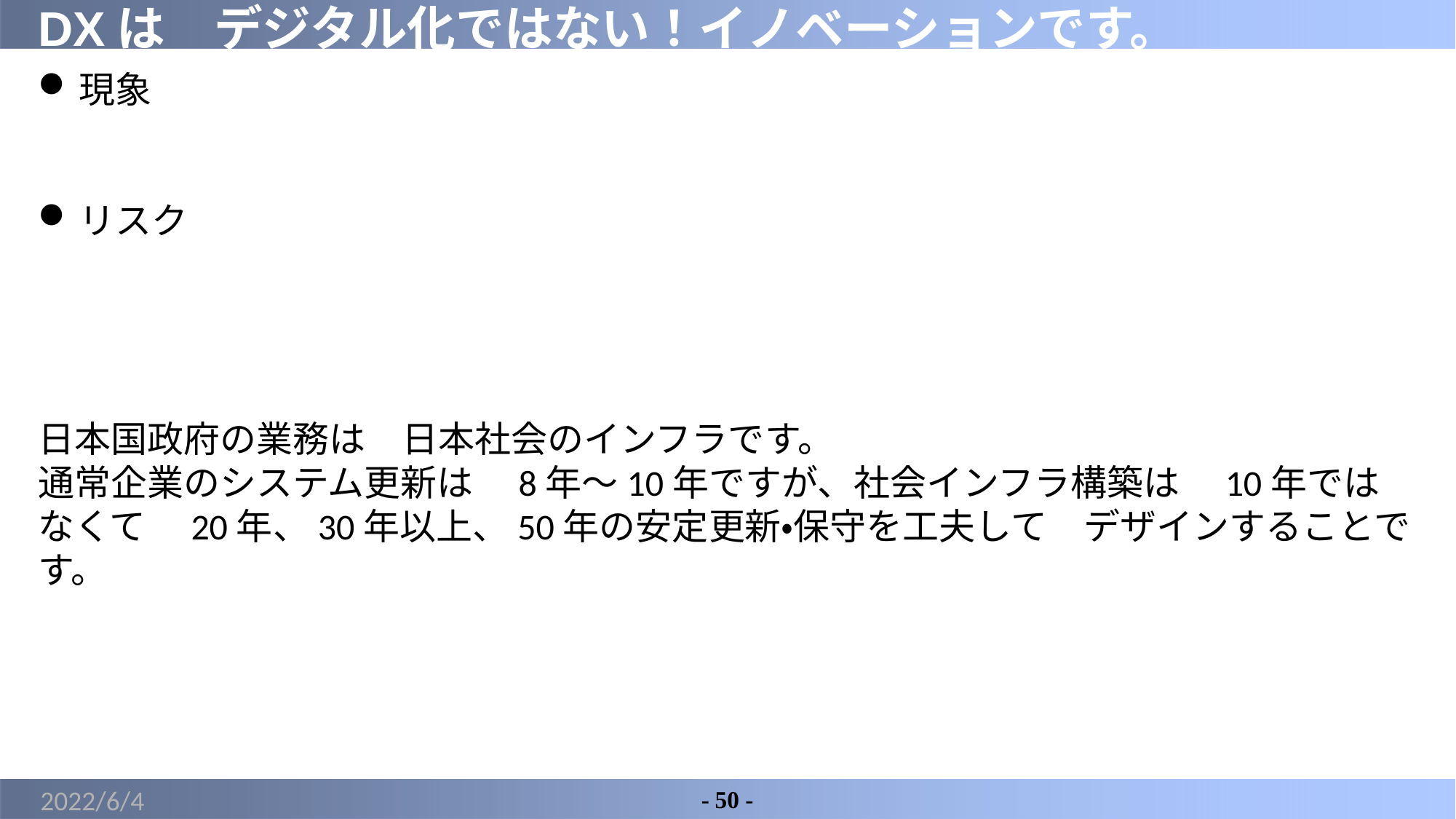

# DXは　デジタル化ではない！イノベーションです。
現象

リスク

日本国政府の業務は　日本社会のインフラです。
通常企業のシステム更新は　8年～10年ですが、社会インフラ構築は　10年ではなくて　20年、30年以上、50年の安定更新・保守を工夫して　デザインすることです。

2022/6/4
- 50 -